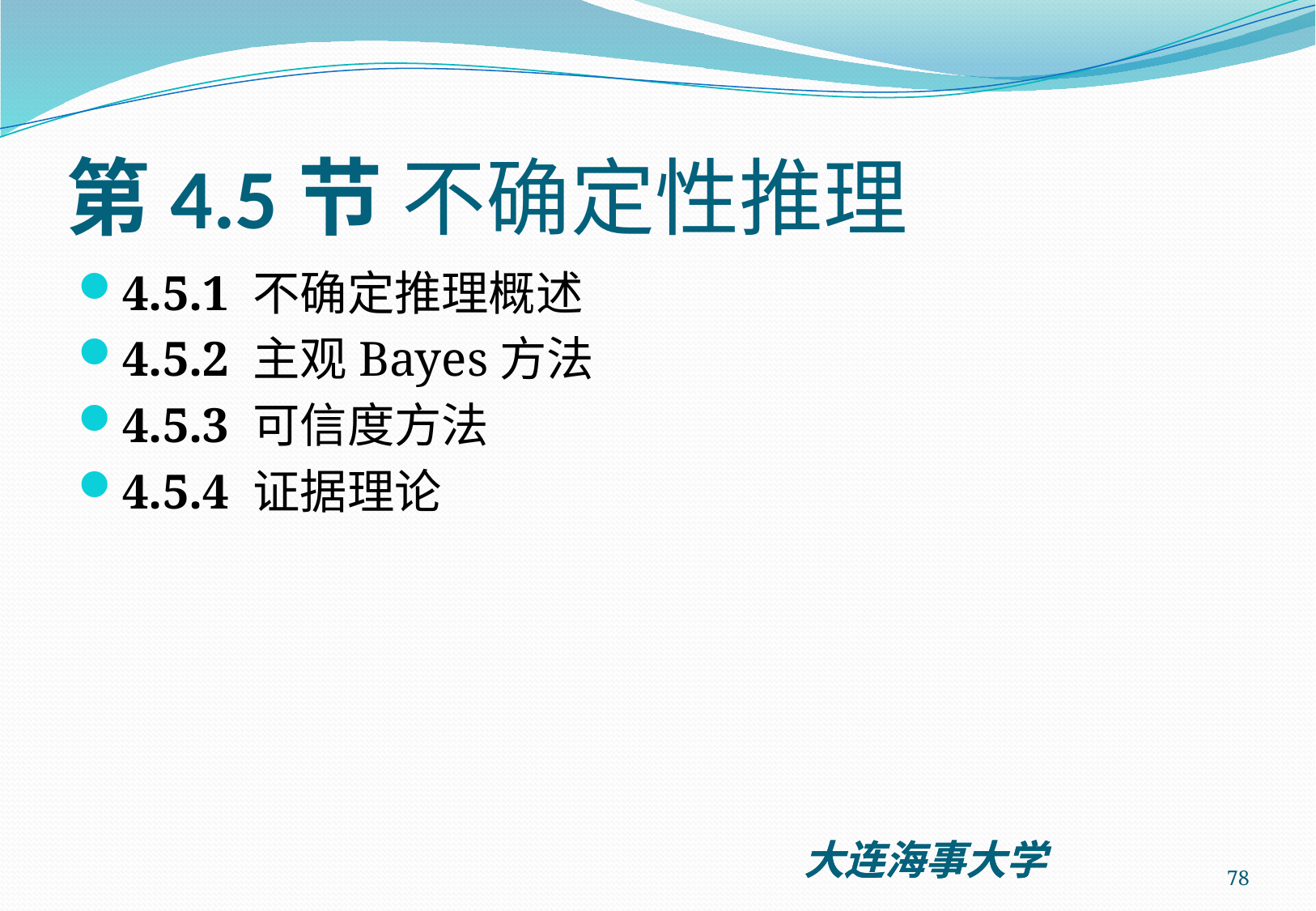

# 第4.5节 不确定性推理
4.5.1 不确定推理概述
4.5.2 主观Bayes方法
4.5.3 可信度方法
4.5.4 证据理论

78